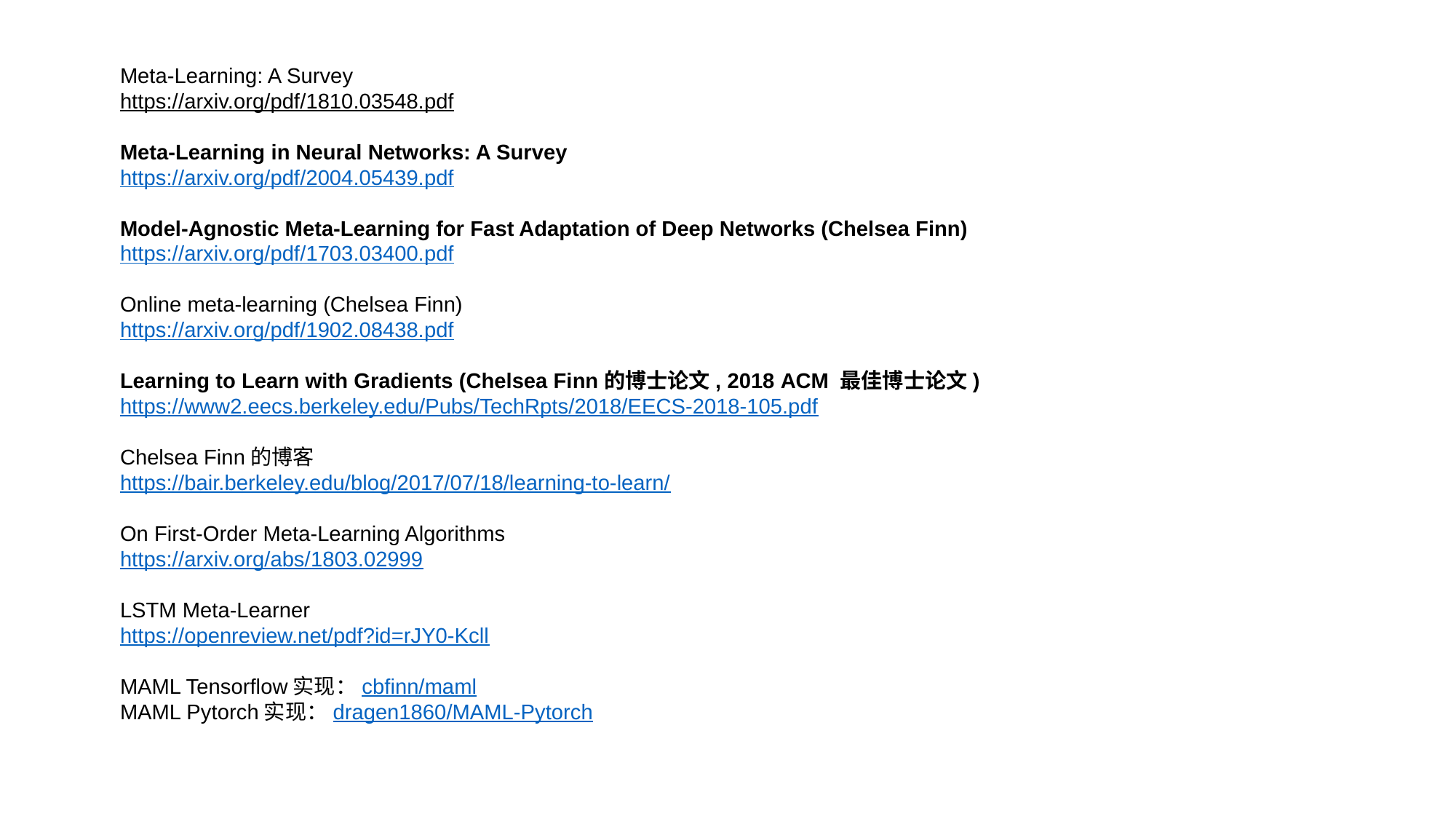

Meta-Learning: A Survey
https://arxiv.org/pdf/1810.03548.pdf

Meta-Learning in Neural Networks: A Survey
https://arxiv.org/pdf/2004.05439.pdf

Model-Agnostic Meta-Learning for Fast Adaptation of Deep Networks (Chelsea Finn)
https://arxiv.org/pdf/1703.03400.pdf

Online meta-learning (Chelsea Finn)
https://arxiv.org/pdf/1902.08438.pdf

Learning to Learn with Gradients (Chelsea Finn的博士论文, 2018 ACM 最佳博士论文)
https://www2.eecs.berkeley.edu/Pubs/TechRpts/2018/EECS-2018-105.pdf

Chelsea Finn的博客
https://bair.berkeley.edu/blog/2017/07/18/learning-to-learn/

On First-Order Meta-Learning Algorithms
https://arxiv.org/abs/1803.02999

LSTM Meta-Learner
https://openreview.net/pdf?id=rJY0-Kcll

MAML Tensorflow实现：cbfinn/maml
MAML Pytorch实现：dragen1860/MAML-Pytorch